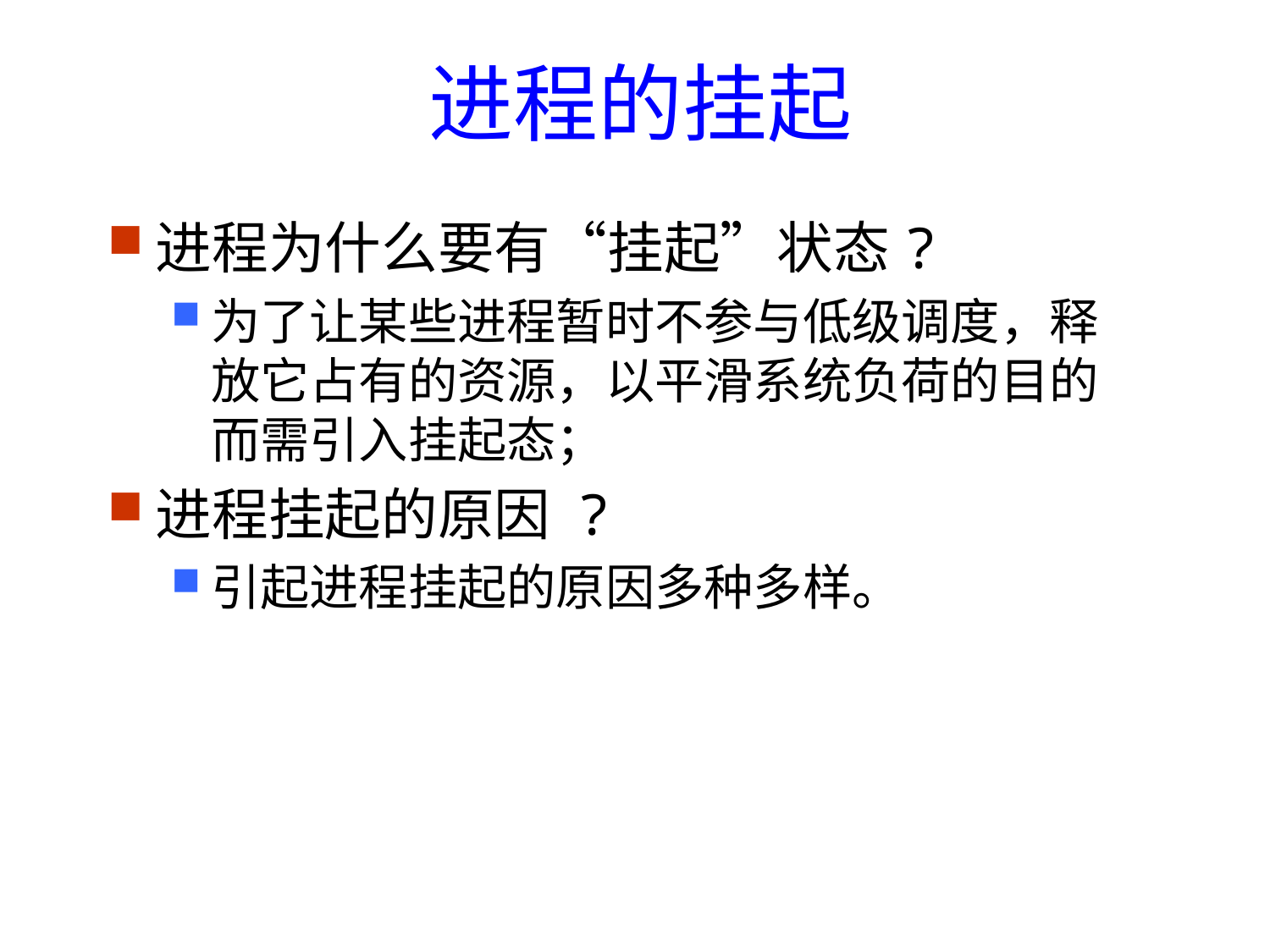

进程的挂起
进程为什么要有“挂起”状态?
为了让某些进程暂时不参与低级调度，释放它占有的资源，以平滑系统负荷的目的而需引入挂起态；
进程挂起的原因 ?
引起进程挂起的原因多种多样。